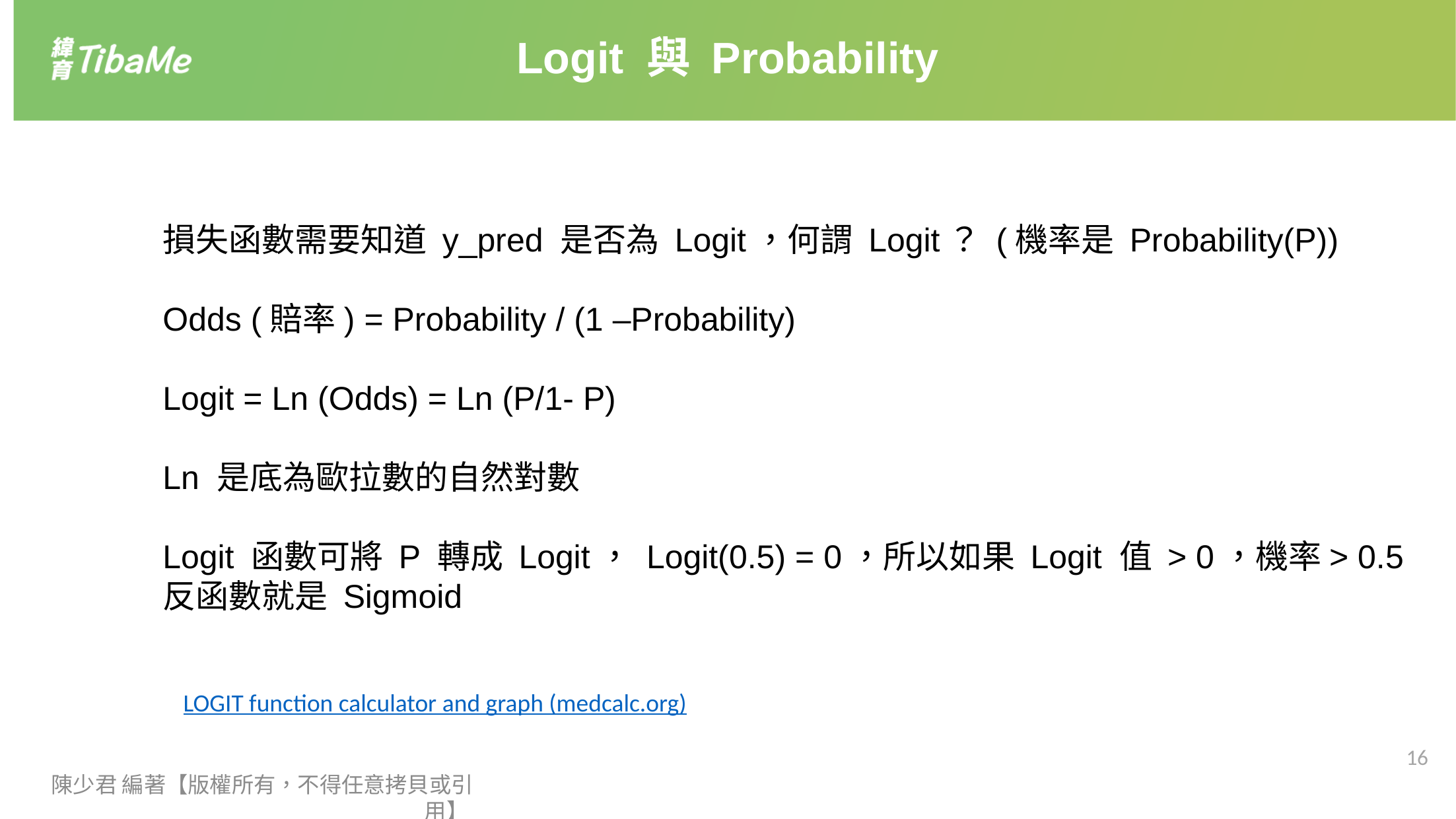

Logit 與 Probability
損失函數需要知道 y_pred 是否為 Logit，何謂 Logit？ (機率是 Probability(P))

Odds (賠率) = Probability / (1 –Probability)

Logit = Ln (Odds) = Ln (P/1- P)

Ln 是底為歐拉數的自然對數

Logit 函數可將 P 轉成 Logit， Logit(0.5) = 0，所以如果 Logit 值 > 0，機率> 0.5
反函數就是 Sigmoid

LOGIT function calculator and graph (medcalc.org)